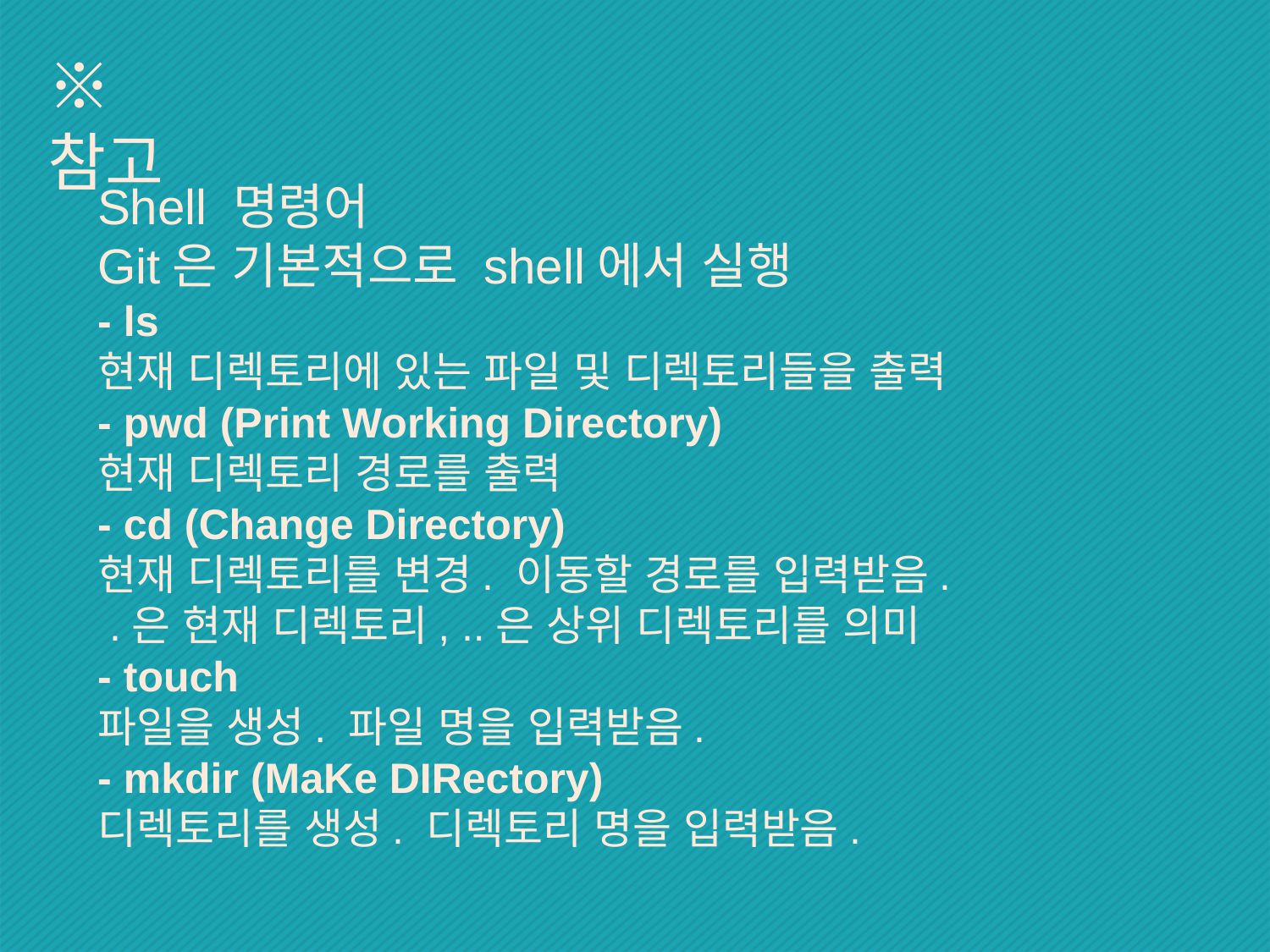

※참고
Shell 명령어
Git은 기본적으로 shell에서 실행
- ls
현재 디렉토리에 있는 파일 및 디렉토리들을 출력
- pwd (Print Working Directory)
현재 디렉토리 경로를 출력
- cd (Change Directory)
현재 디렉토리를 변경. 이동할 경로를 입력받음.
 .은 현재 디렉토리, ..은 상위 디렉토리를 의미
- touch
파일을 생성. 파일 명을 입력받음.
- mkdir (MaKe DIRectory)
디렉토리를 생성. 디렉토리 명을 입력받음.